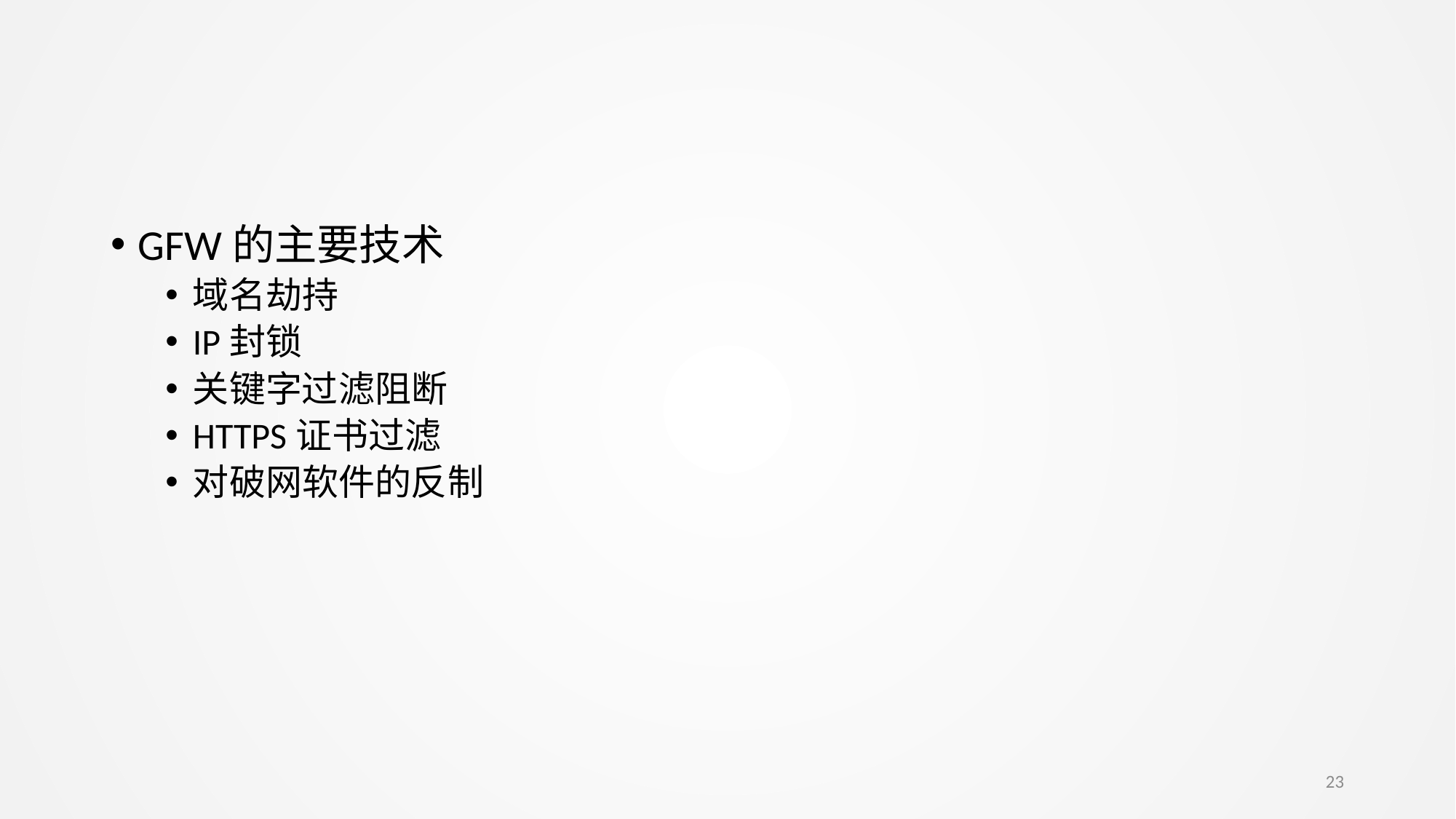

#
GFW的主要技术
域名劫持
IP封锁
关键字过滤阻断
HTTPS证书过滤
对破网软件的反制
23